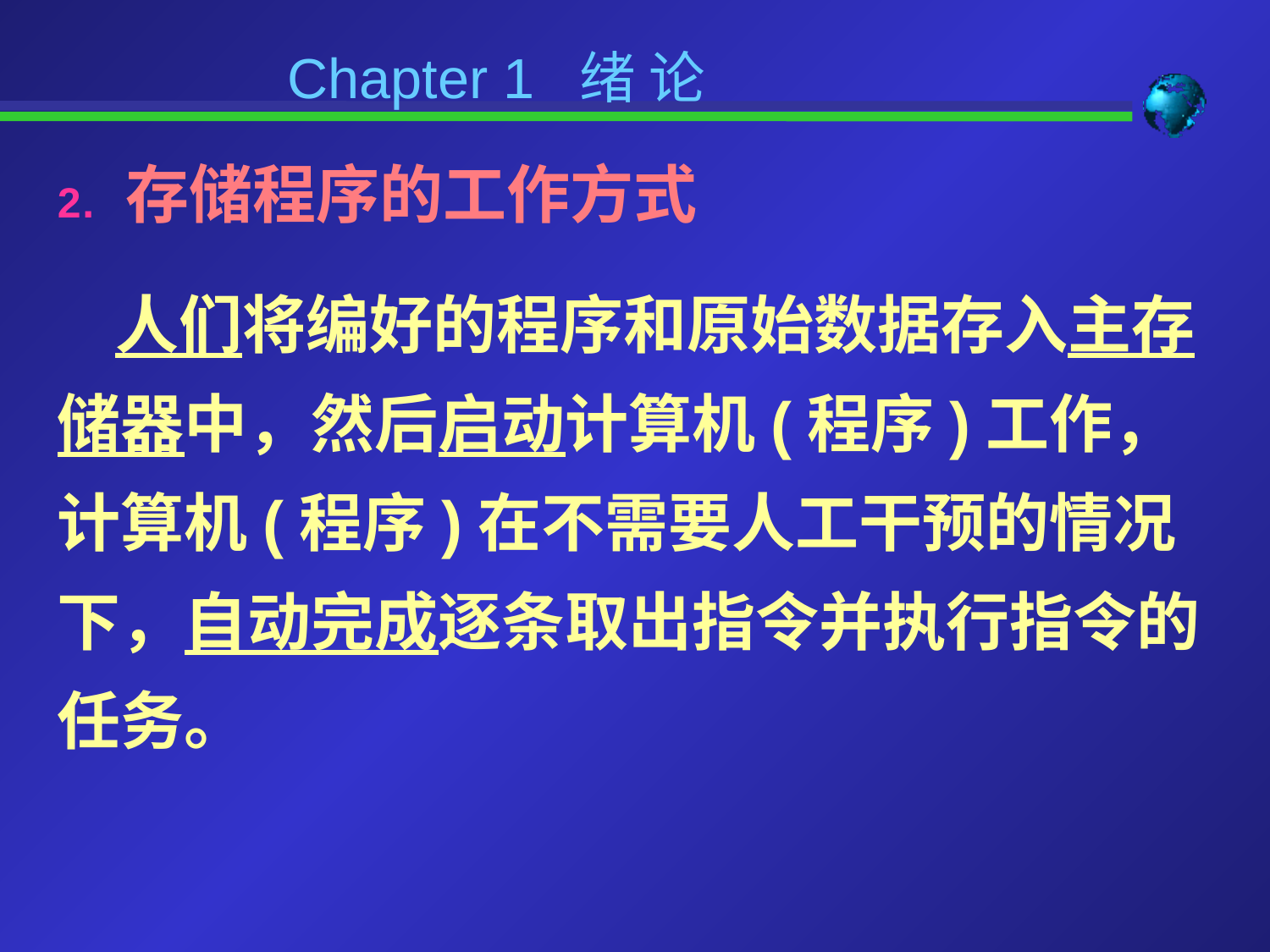

Chapter 1  绪 论
  存储程序的工作方式
     人们将编好的程序和原始数据存入主存储器中，然后启动计算机(程序)工作，计算机(程序)在不需要人工干预的情况下，自动完成逐条取出指令并执行指令的任务。